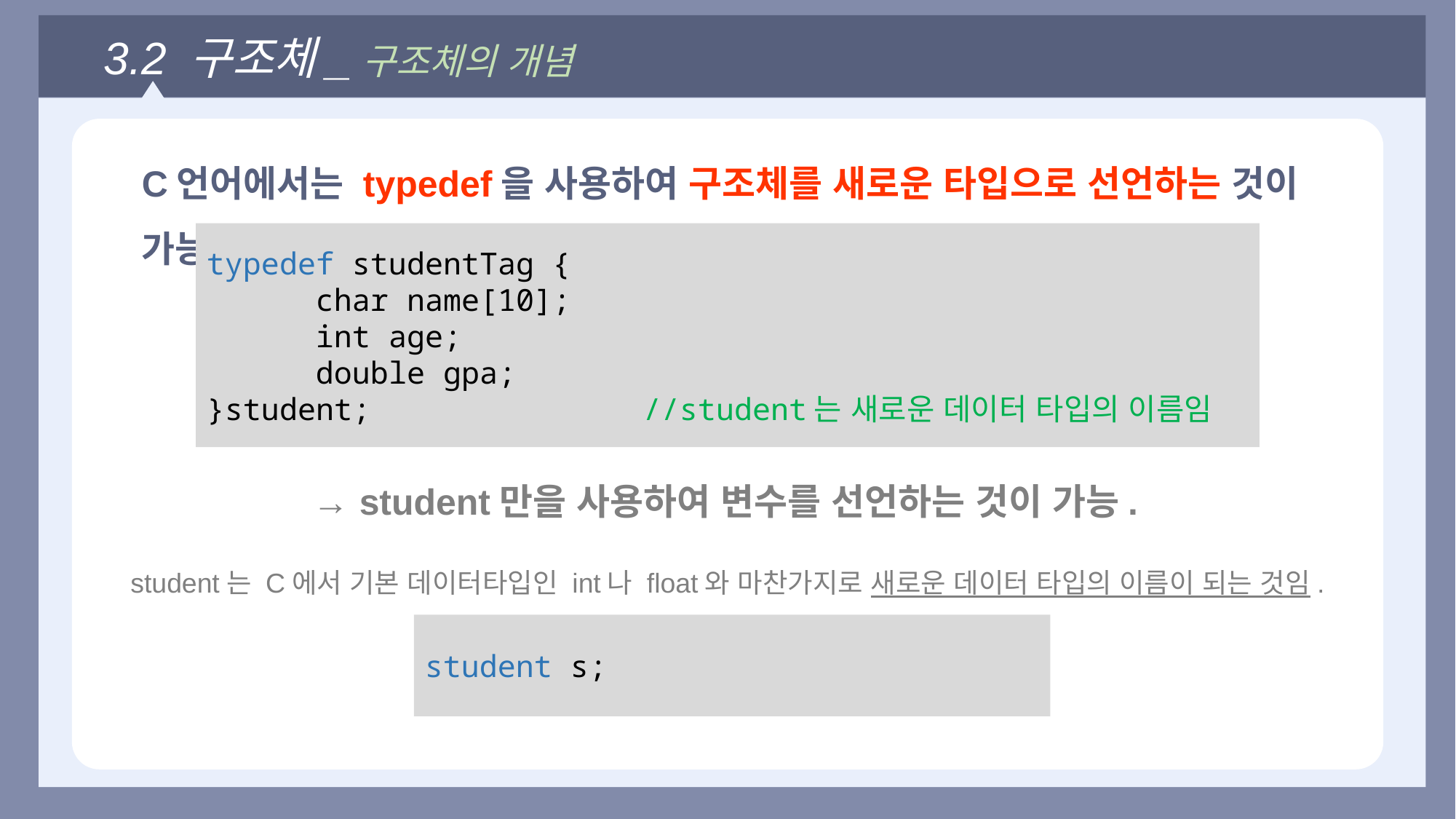

3.2 구조체_구조체의 개념

C언어에서는 typedef을 사용하여 구조체를 새로운 타입으로 선언하는 것이 가능하다.
typedef studentTag {
	char name[10];
	int age;
	double gpa;
}student;			//student는 새로운 데이터 타입의 이름임
→ student만을 사용하여 변수를 선언하는 것이 가능.
student는 C에서 기본 데이터타입인 int나 float와 마찬가지로 새로운 데이터 타입의 이름이 되는 것임.
student s;